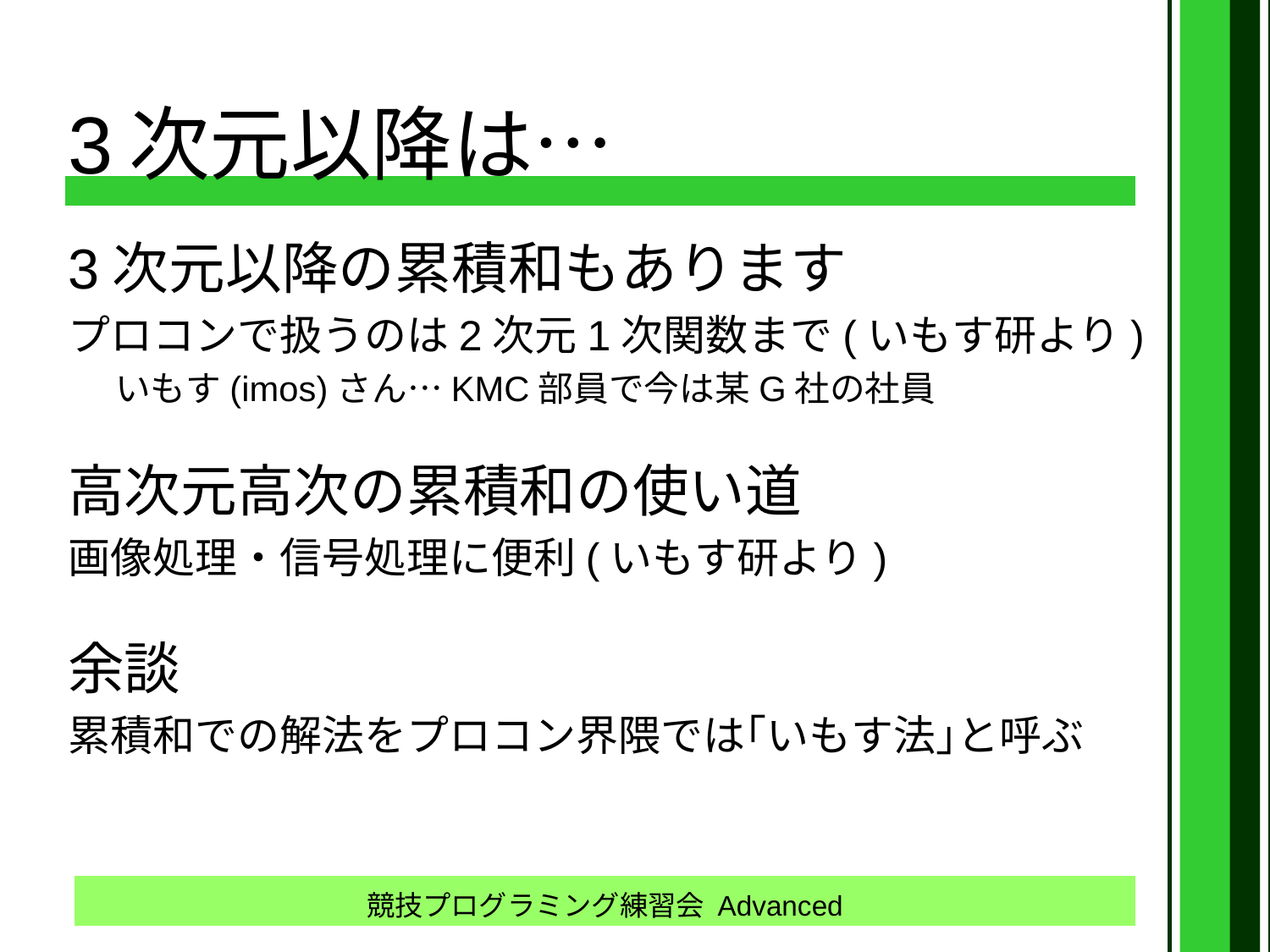

# 3次元以降は…
3次元以降の累積和もあります
プロコンで扱うのは2次元1次関数まで(いもす研より)
	いもす(imos)さん…KMC部員で今は某G社の社員

高次元高次の累積和の使い道
画像処理・信号処理に便利(いもす研より)

余談
累積和での解法をプロコン界隈では｢いもす法｣と呼ぶ
競技プログラミング練習会 Advanced